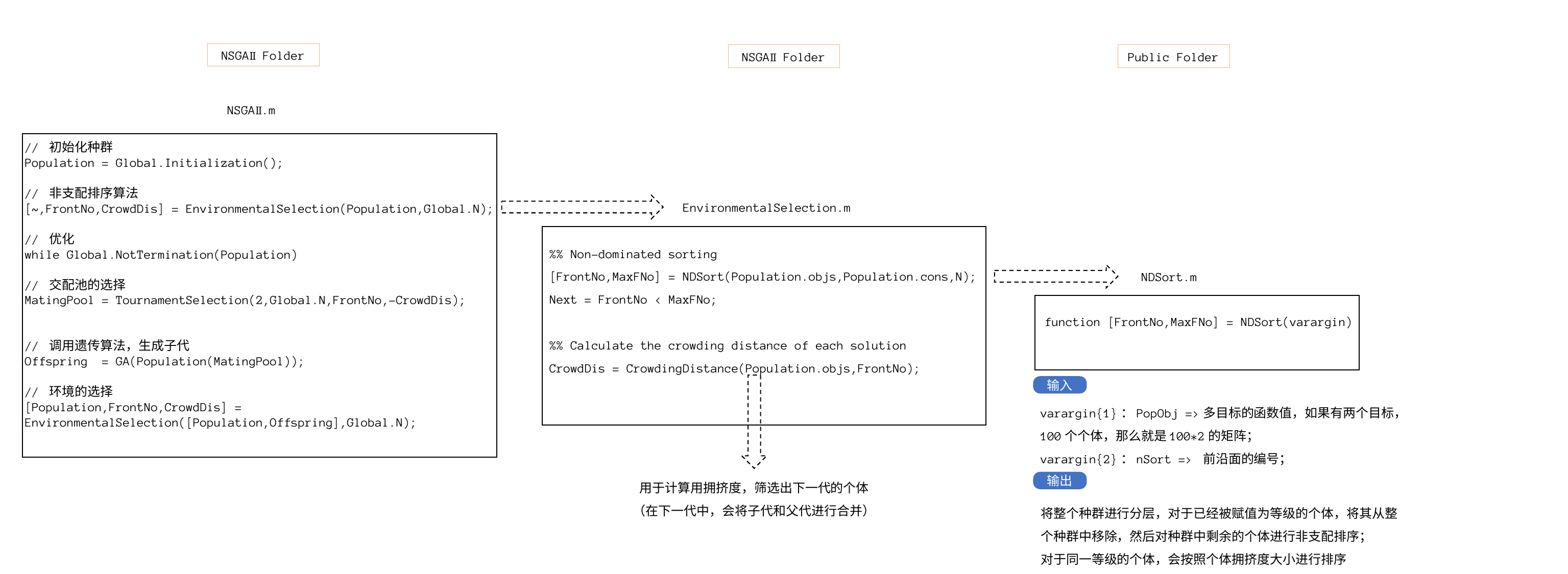

NSGAⅡ Folder
NSGAⅡ Folder
Public Folder
NSGAⅡ.m
 Population = Global.Initialization();
// 初始化种群
Population = Global.Initialization();

// 非支配排序算法
[~,FrontNo,CrowdDis] = EnvironmentalSelection(Population,Global.N);

// 优化
while Global.NotTermination(Population)

// 交配池的选择
MatingPool = TournamentSelection(2,Global.N,FrontNo,-CrowdDis);

// 调用遗传算法，生成子代
Offspring  = GA(Population(MatingPool));

// 环境的选择
[Population,FrontNo,CrowdDis] = EnvironmentalSelection([Population,Offspring],Global.N);

EnvironmentalSelection.m
 Population = Global.Initialization();
%% Non-dominated sorting
[FrontNo,MaxFNo] = NDSort(Population.objs,Population.cons,N);
Next = FrontNo < MaxFNo;

%% Calculate the crowding distance of each solution
CrowdDis = CrowdingDistance(Population.objs,FrontNo);

NDSort.m
 Population = Global.Initialization();
function [FrontNo,MaxFNo] = NDSort(varargin)
输入
varargin{1}：PopObj =>多目标的函数值，如果有两个目标，100个个体，那么就是100*2的矩阵；
varargin{2}：nSort => 前沿面的编号；

用于计算用拥挤度，筛选出下一代的个体
（在下一代中，会将子代和父代进行合并）
输出
将整个种群进行分层，对于已经被赋值为等级的个体，将其从整个种群中移除，然后对种群中剩余的个体进行非支配排序；
对于同一等级的个体，会按照个体拥挤度大小进行排序